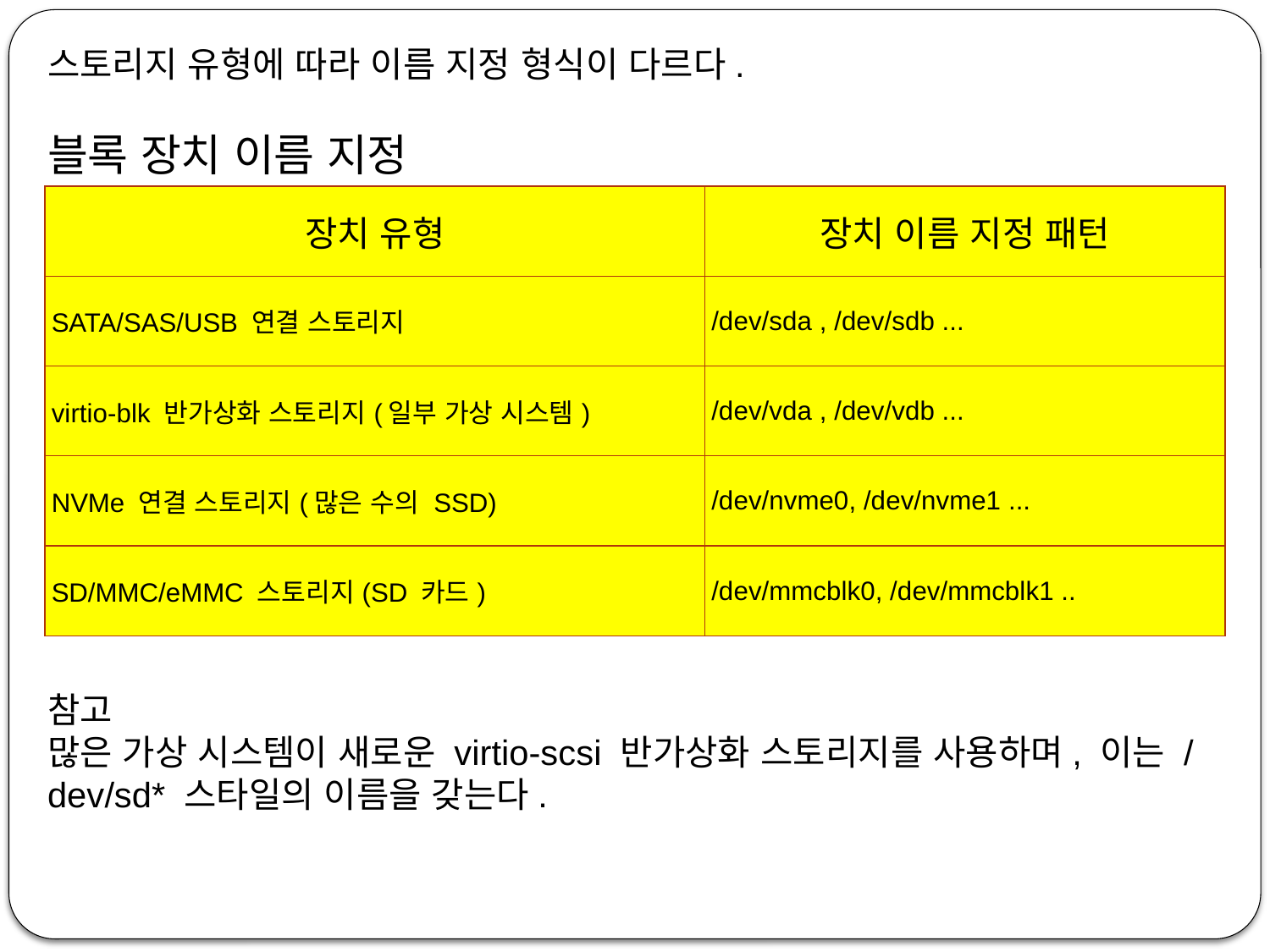

스토리지 유형에 따라 이름 지정 형식이 다르다.

블록 장치 이름 지정

참고
많은 가상 시스템이 새로운 virtio-scsi 반가상화 스토리지를 사용하며, 이는 /dev/sd* 스타일의 이름을 갖는다.

| 장치 유형 | 장치 이름 지정 패턴 |
| --- | --- |
| SATA/SAS/USB 연결 스토리지 | /dev/sda , /dev/sdb ... |
| virtio-blk 반가상화 스토리지(일부 가상 시스템) | /dev/vda , /dev/vdb ... |
| NVMe 연결 스토리지(많은 수의 SSD) | /dev/nvme0, /dev/nvme1 ... |
| SD/MMC/eMMC 스토리지(SD 카드) | /dev/mmcblk0, /dev/mmcblk1 .. |